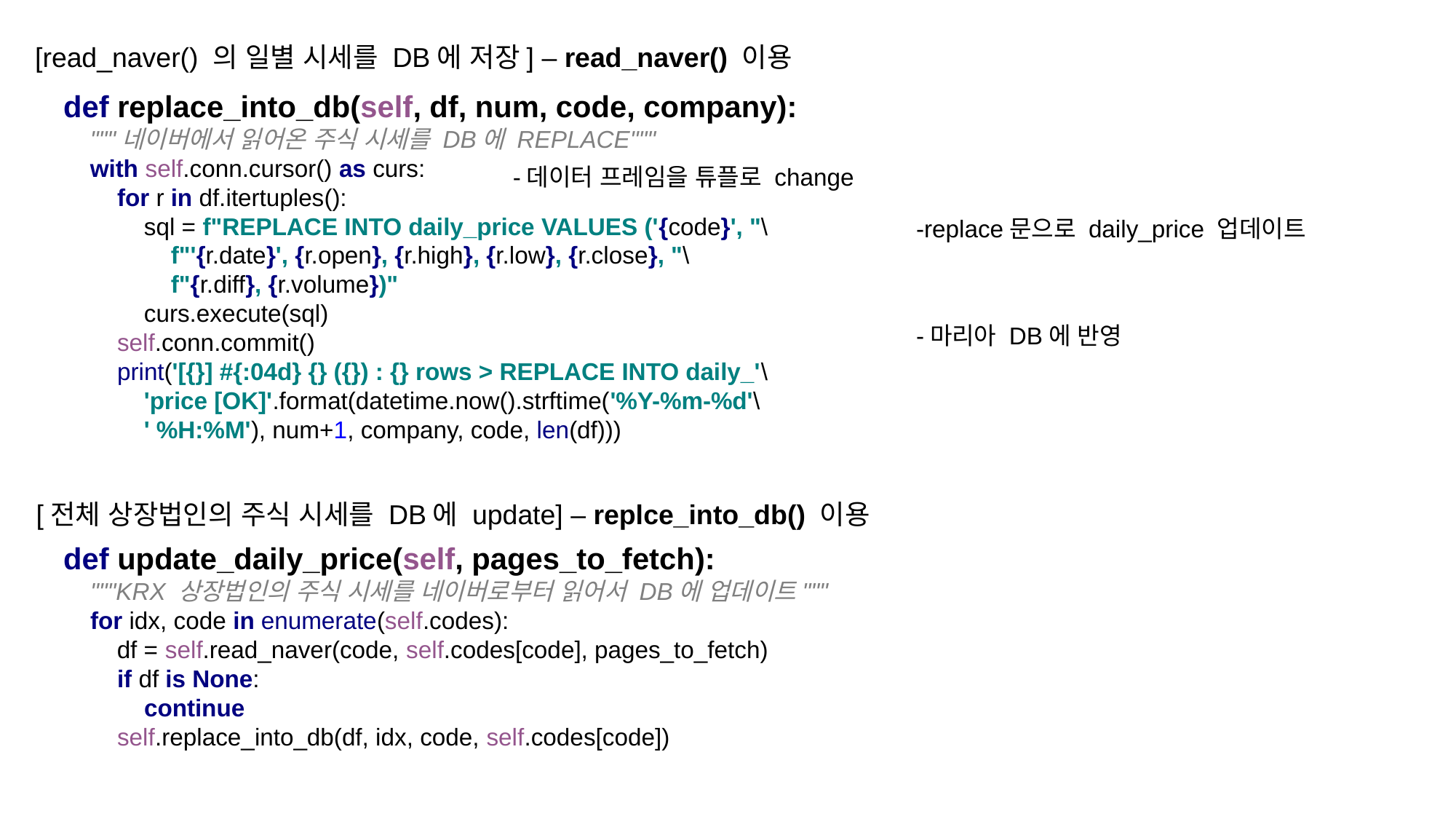

[read_naver() 의 일별 시세를 DB에 저장] – read_naver() 이용
def replace_into_db(self, df, num, code, company):
    """네이버에서 읽어온 주식 시세를 DB에 REPLACE"""
    with self.conn.cursor() as curs:
        for r in df.itertuples():
            sql = f"REPLACE INTO daily_price VALUES ('{code}', "\
                f"'{r.date}', {r.open}, {r.high}, {r.low}, {r.close}, "\
                f"{r.diff}, {r.volume})"
            curs.execute(sql)
        self.conn.commit()
        print('[{}] #{:04d} {} ({}) : {} rows > REPLACE INTO daily_'\
            'price [OK]'.format(datetime.now().strftime('%Y-%m-%d'\
            ' %H:%M'), num+1, company, code, len(df)))
-데이터 프레임을 튜플로 change
-replace문으로 daily_price 업데이트
-마리아 DB에 반영
[전체 상장법인의 주식 시세를 DB에 update] – replce_into_db() 이용
def update_daily_price(self, pages_to_fetch):
    """KRX 상장법인의 주식 시세를 네이버로부터 읽어서 DB에 업데이트"""
    for idx, code in enumerate(self.codes):
        df = self.read_naver(code, self.codes[code], pages_to_fetch)
        if df is None:
            continue
        self.replace_into_db(df, idx, code, self.codes[code])